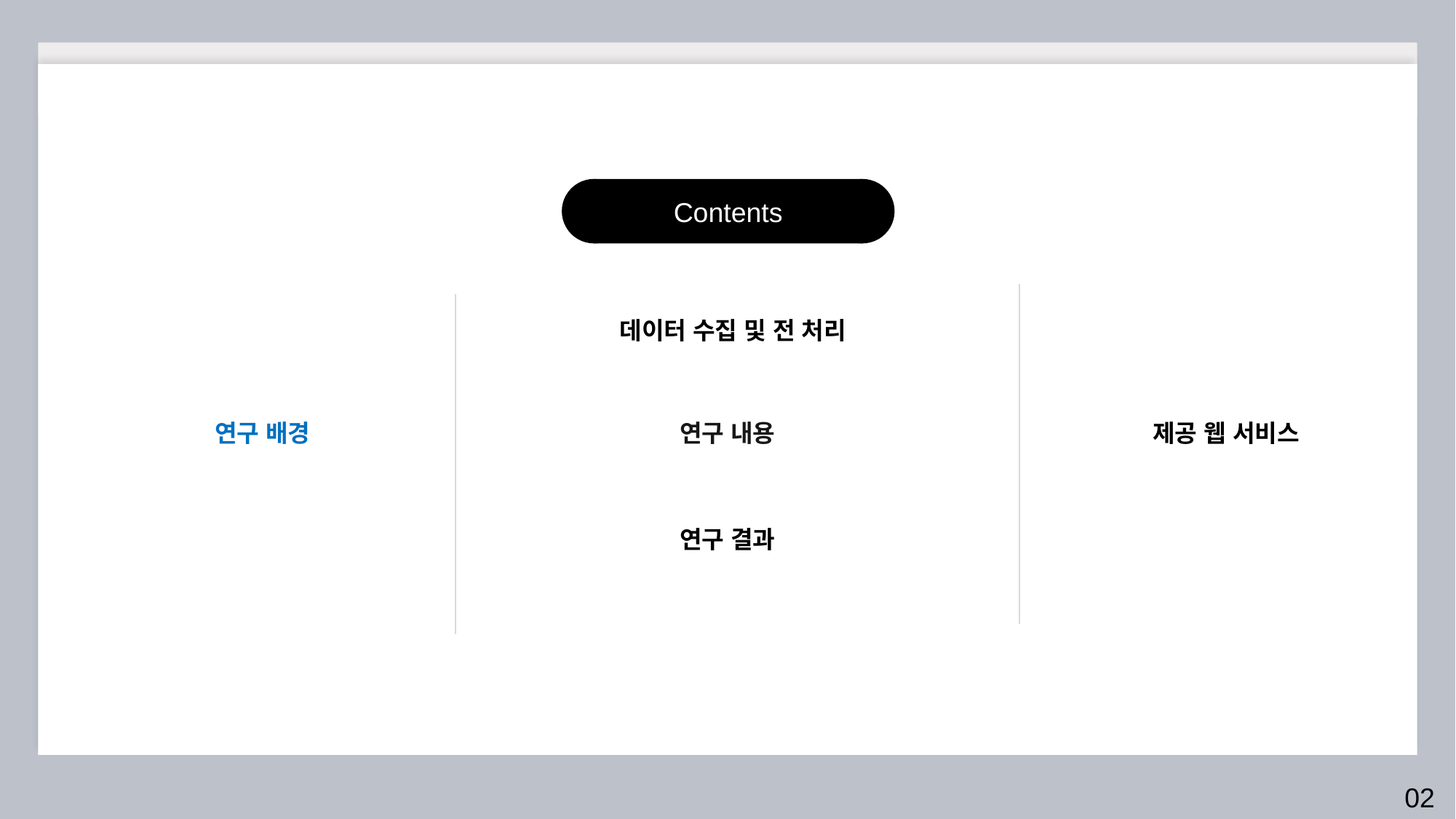

Contents

데이터 수집 및 전 처리
연구 배경
연구 내용
제공 웹 서비스
연구 결과
02